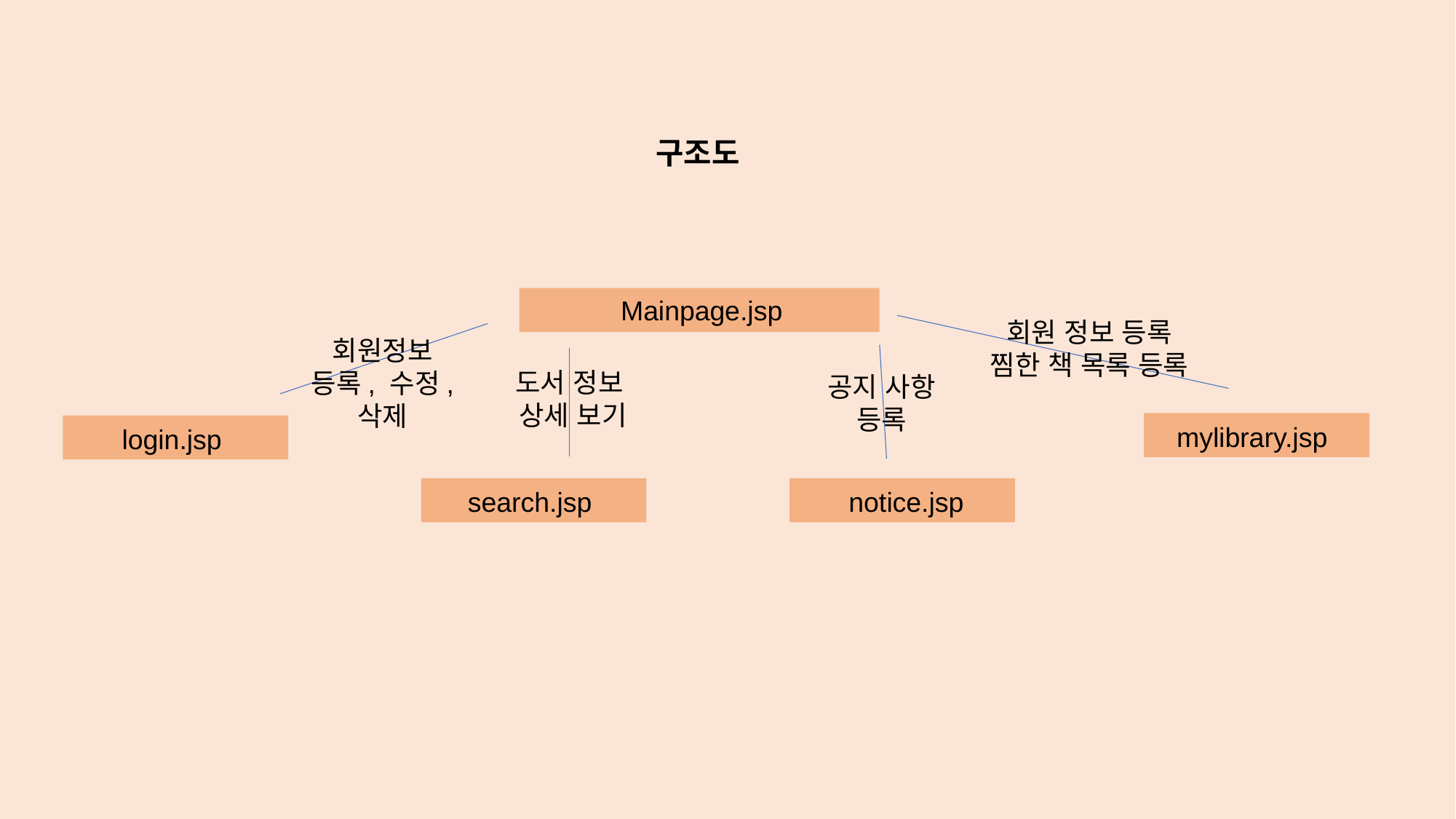

구조도

Mainpage.jsp
회원 정보 등록
찜한 책 목록 등록
회원정보
등록, 수정, 삭제
도서 정보
상세 보기
공지 사항
등록

mylibrary.jsp

login.jsp

search.jsp
notice.jsp